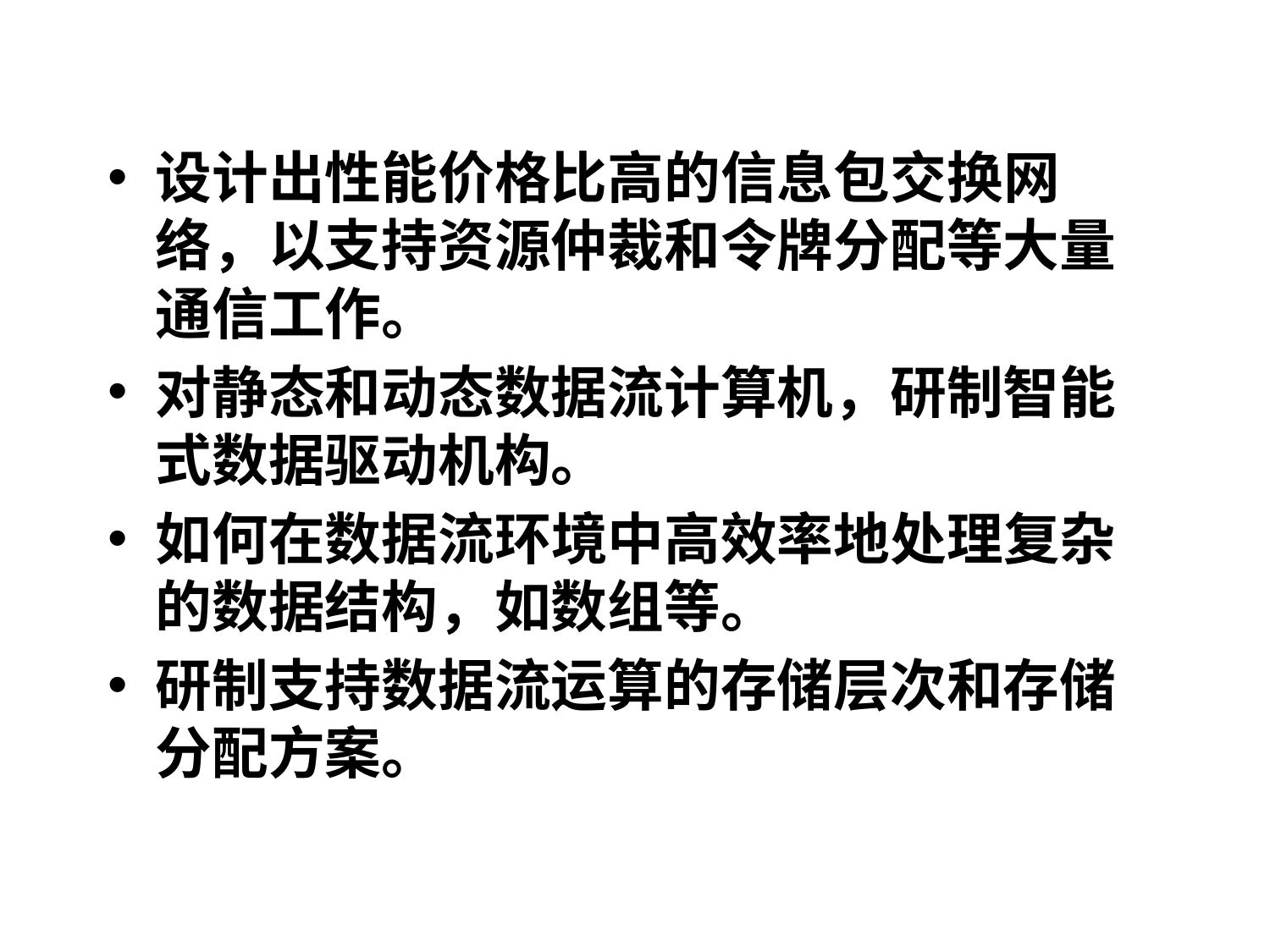

设计出性能价格比高的信息包交换网络，以支持资源仲裁和令牌分配等大量通信工作。
对静态和动态数据流计算机，研制智能式数据驱动机构。
如何在数据流环境中高效率地处理复杂的数据结构，如数组等。
研制支持数据流运算的存储层次和存储分配方案。